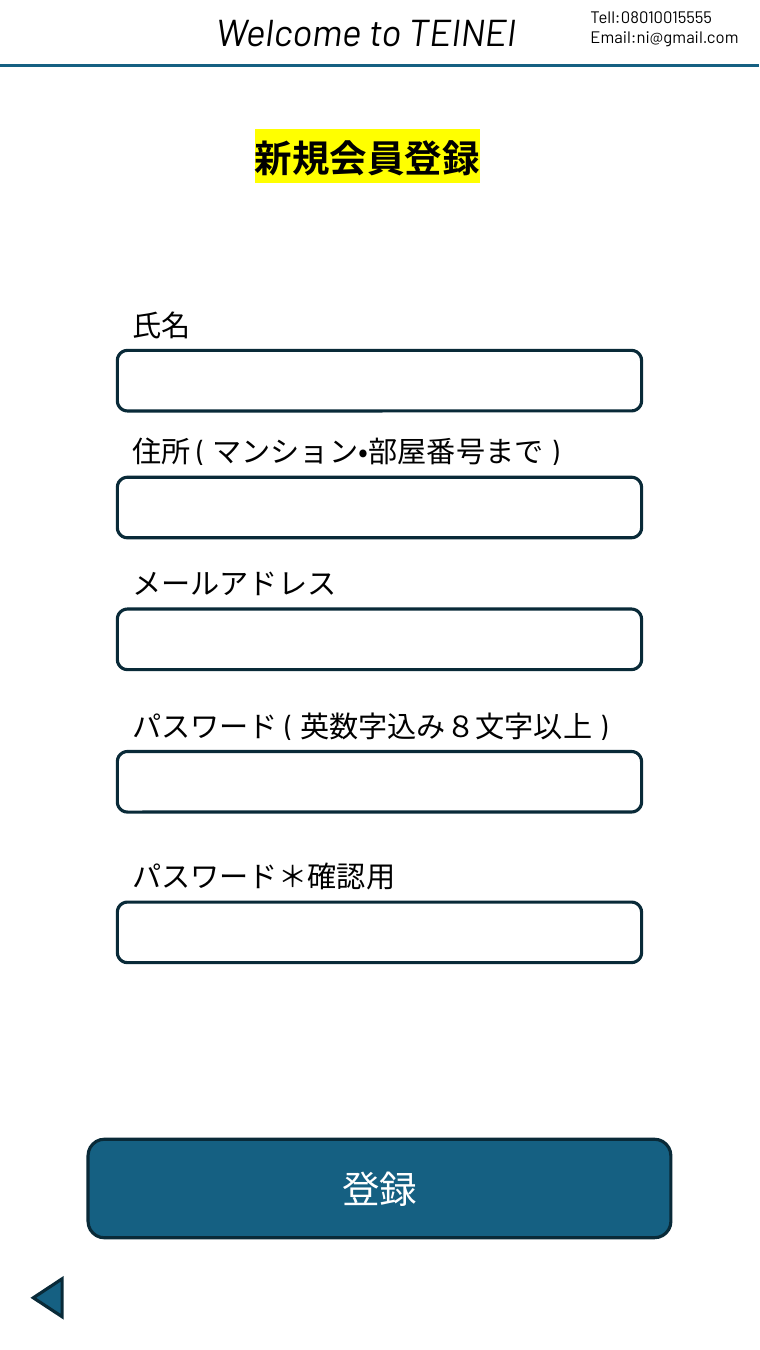

Tell:08010015555
Email:ni@gmail.com
Welcome to TEINEI
新規会員登録
氏名

住所(マンション・部屋番号まで)

メールアドレス

パスワード(英数字込み８文字以上)

パスワード＊確認用

登録